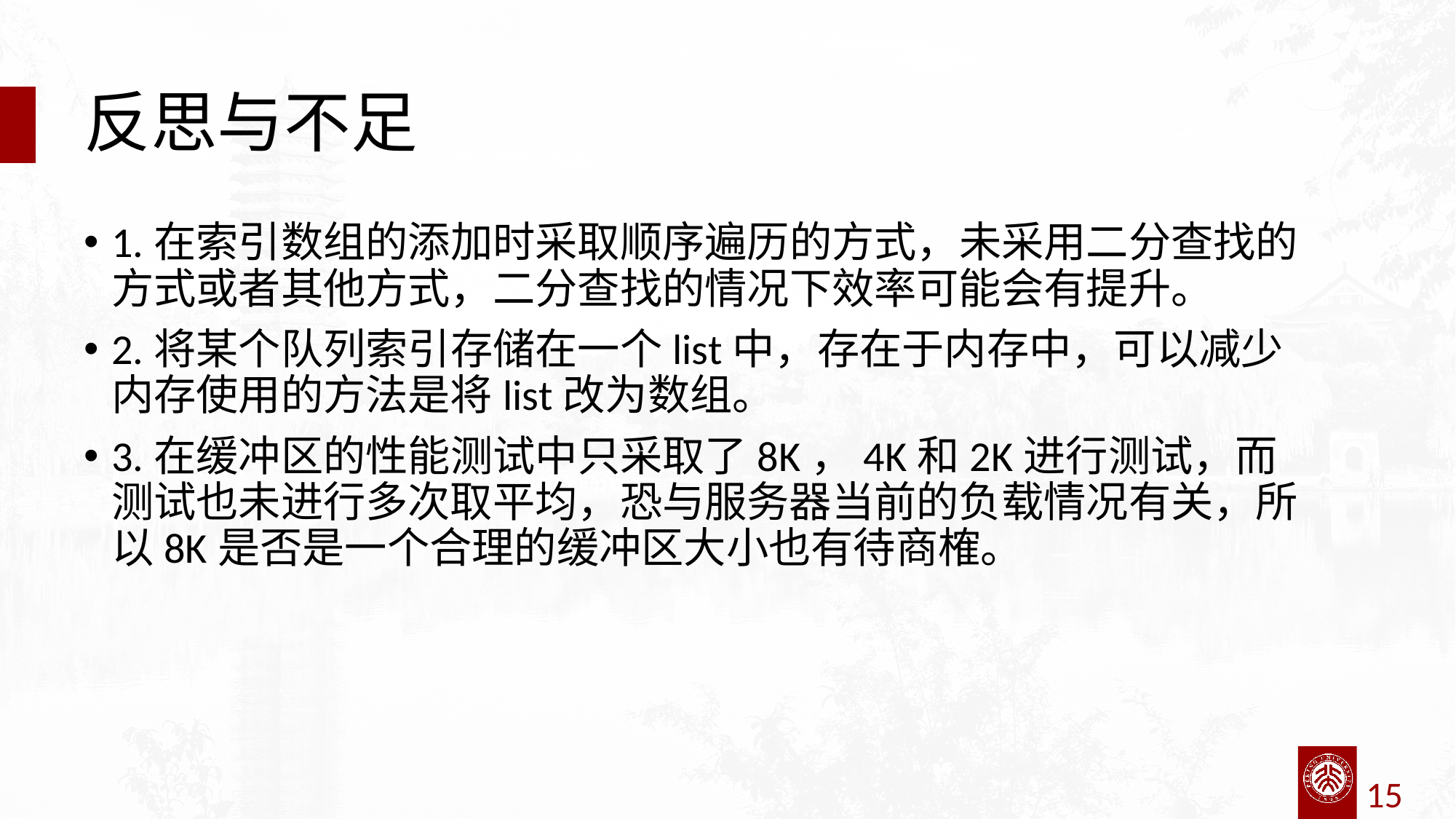

# 反思与不足
1.在索引数组的添加时采取顺序遍历的方式，未采用二分查找的方式或者其他方式，二分查找的情况下效率可能会有提升。
2.将某个队列索引存储在一个list中，存在于内存中，可以减少内存使用的方法是将list改为数组。
3.在缓冲区的性能测试中只采取了8K，4K和2K进行测试，而测试也未进行多次取平均，恐与服务器当前的负载情况有关，所以8K是否是一个合理的缓冲区大小也有待商榷。
15